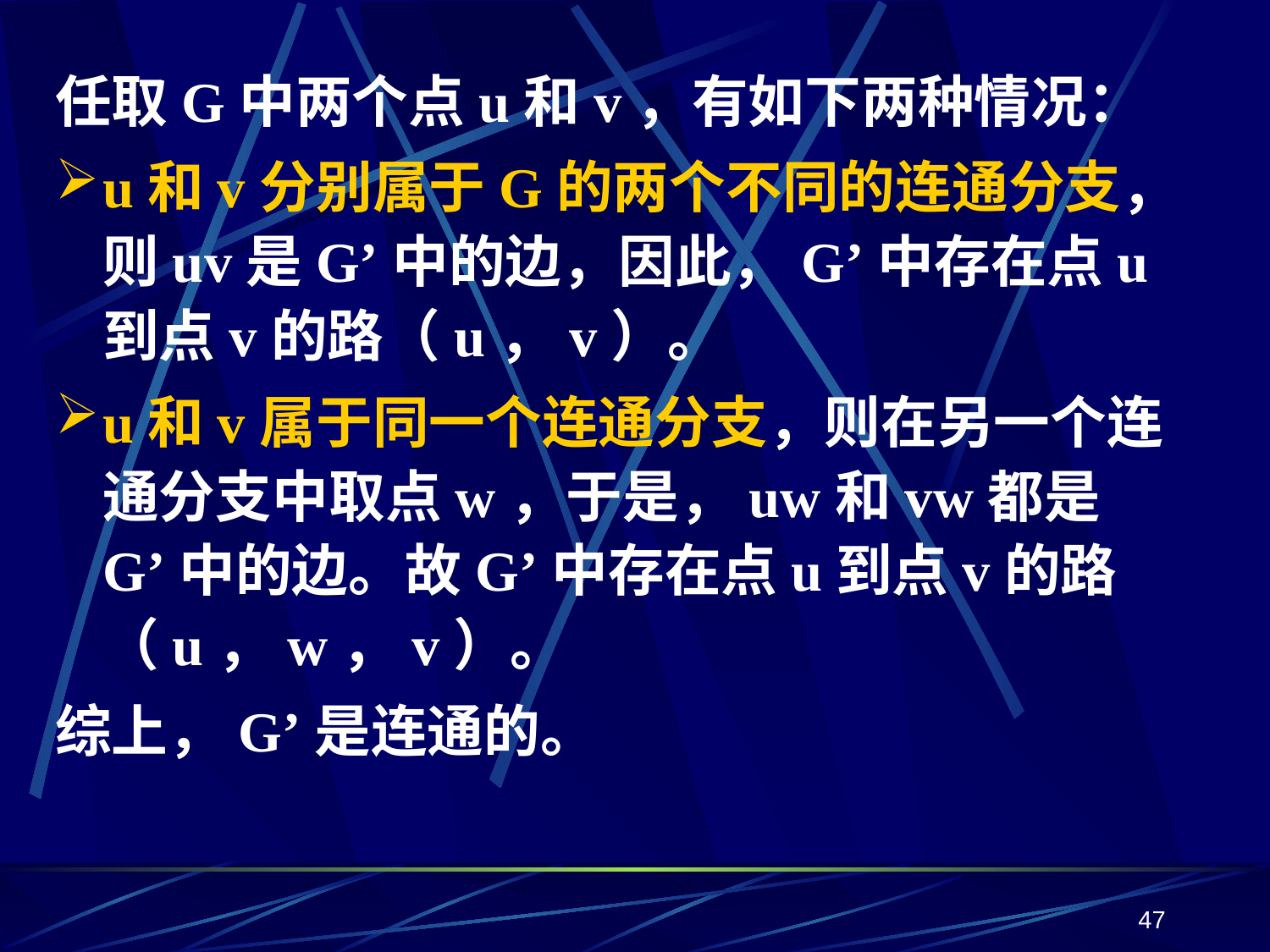

任取G中两个点u和v，有如下两种情况：
u和v分别属于G的两个不同的连通分支，则uv是G’中的边，因此，G’中存在点u到点v的路（u，v）。
u和v属于同一个连通分支，则在另一个连通分支中取点w，于是，uw和vw都是G’中的边。故G’中存在点u到点v的路（u，w，v）。
综上，G’是连通的。
47